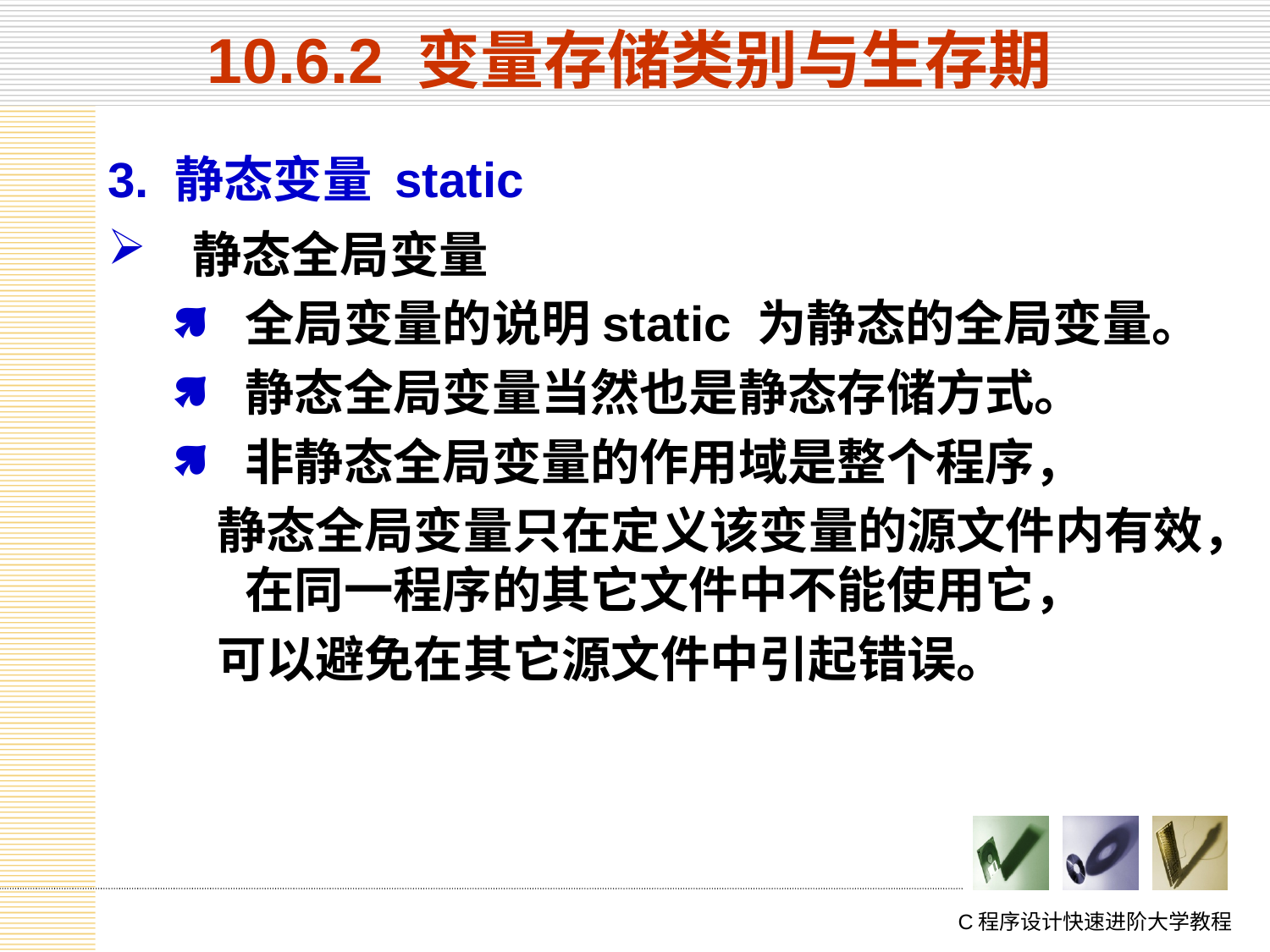

# 10.6.2 变量存储类别与生存期
3. 静态变量 static
静态全局变量
全局变量的说明static 为静态的全局变量。
静态全局变量当然也是静态存储方式。
非静态全局变量的作用域是整个程序，
   静态全局变量只在定义该变量的源文件内有效，在同一程序的其它文件中不能使用它，
   可以避免在其它源文件中引起错误。
83
C程序设计快速进阶大学教程